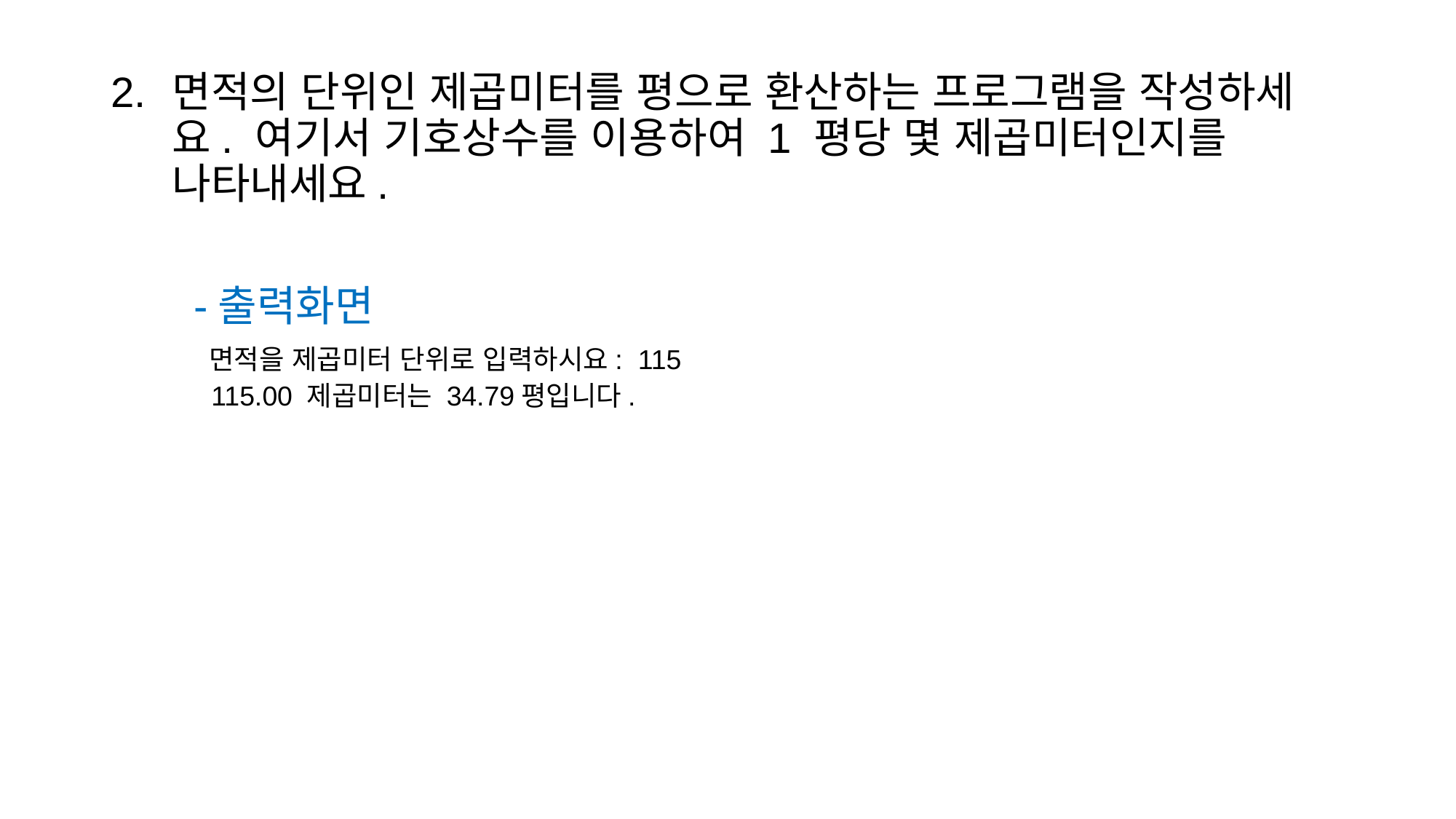

면적의 단위인 제곱미터를 평으로 환산하는 프로그램을 작성하세요. 여기서 기호상수를 이용하여 1 평당 몇 제곱미터인지를 나타내세요.

       -출력화면
            면적을 제곱미터 단위로 입력하시요:  115
      115.00 제곱미터는 34.79평입니다.